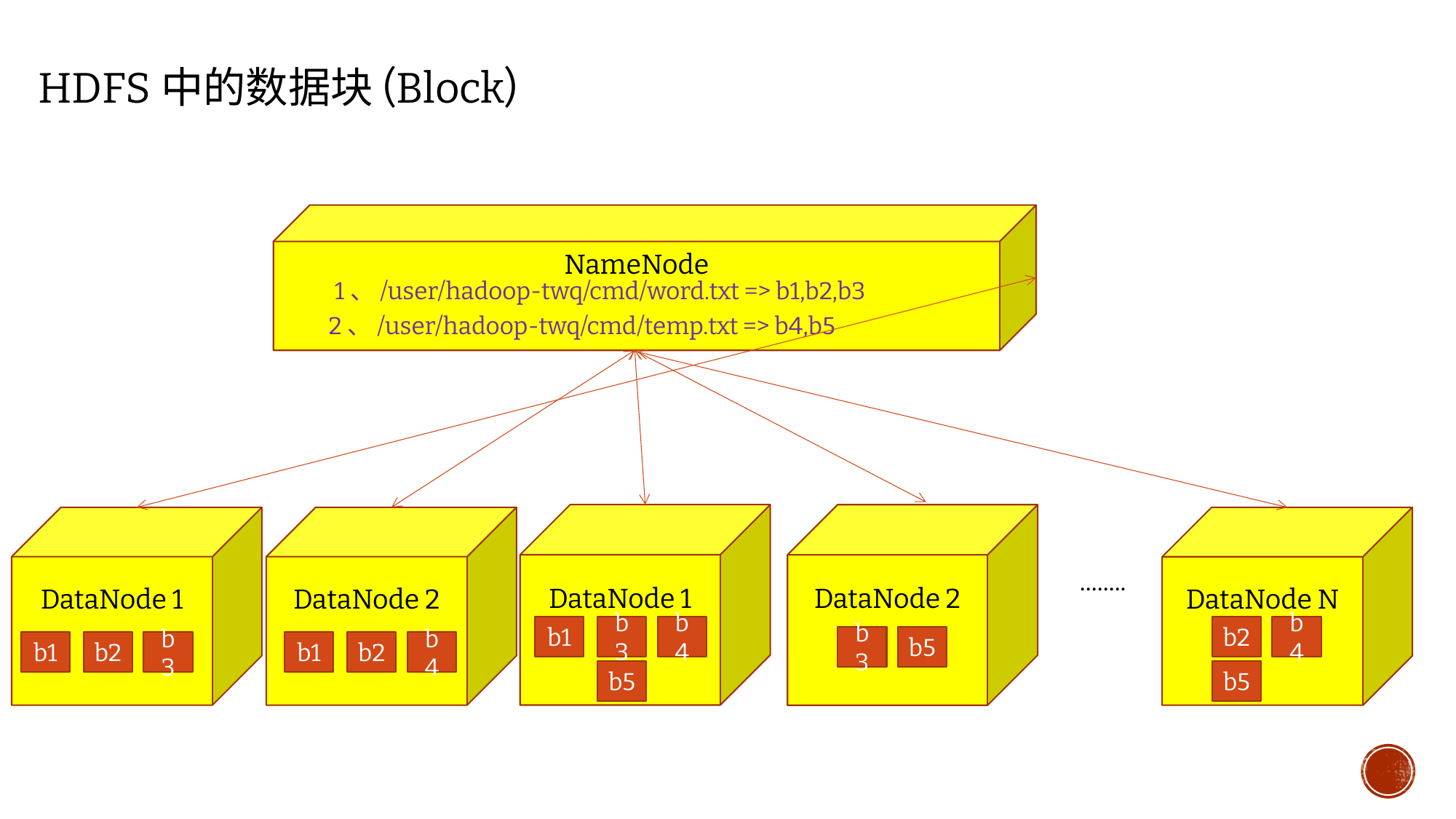

HDFS中的数据块(Block)
NameNode

1、/user/hadoop-twq/cmd/word.txt => b1,b2,b3
2、/user/hadoop-twq/cmd/temp.txt => b4,b5
DataNode 1

DataNode 2

DataNode 1

DataNode 2

DataNode N

........
b1
b3
b4
b2
b4
b3
b5
b1
b2
b3
b1
b2
b4
b5
b5